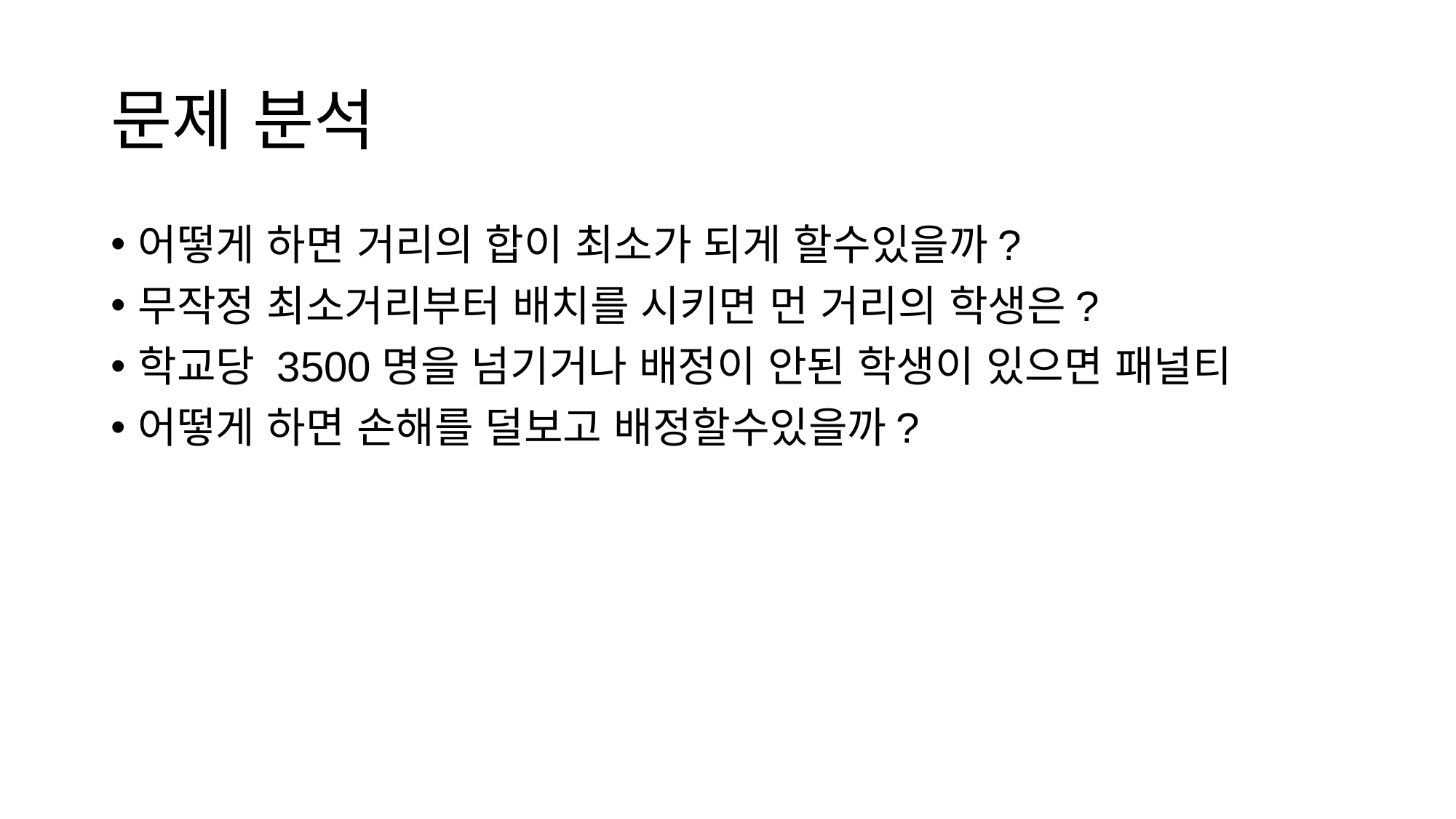

# 문제 분석
어떻게 하면 거리의 합이 최소가 되게 할수있을까?
무작정 최소거리부터 배치를 시키면 먼 거리의 학생은?
학교당 3500명을 넘기거나 배정이 안된 학생이 있으면 패널티
어떻게 하면 손해를 덜보고 배정할수있을까?